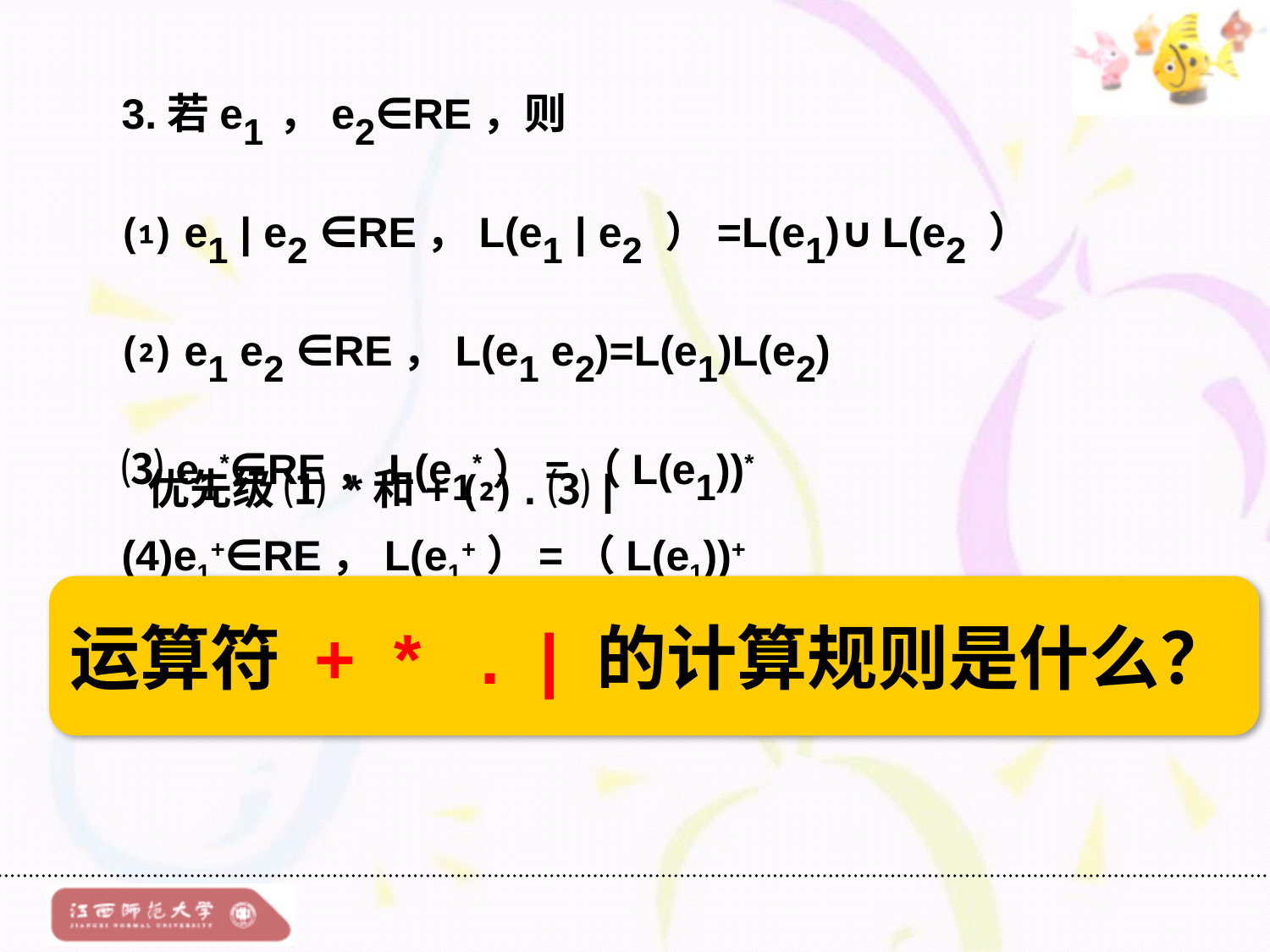

3.若e1，e2∈RE，则
⑴ e1 | e2 ∈RE，L(e1 | e2 ）=L(e1)∪L(e2 ）
⑵ e1 e2 ∈RE，L(e1 e2)=L(e1)L(e2)
⑶ e1*∈RE，L(e1*）=（L(e1))*
(4)e1+∈RE，L(e1+）=（L(e1))+
优先级 ⑴ *和+ ⑵ . ⑶ |
运算符 +  *   .  | 的计算规则是什么？